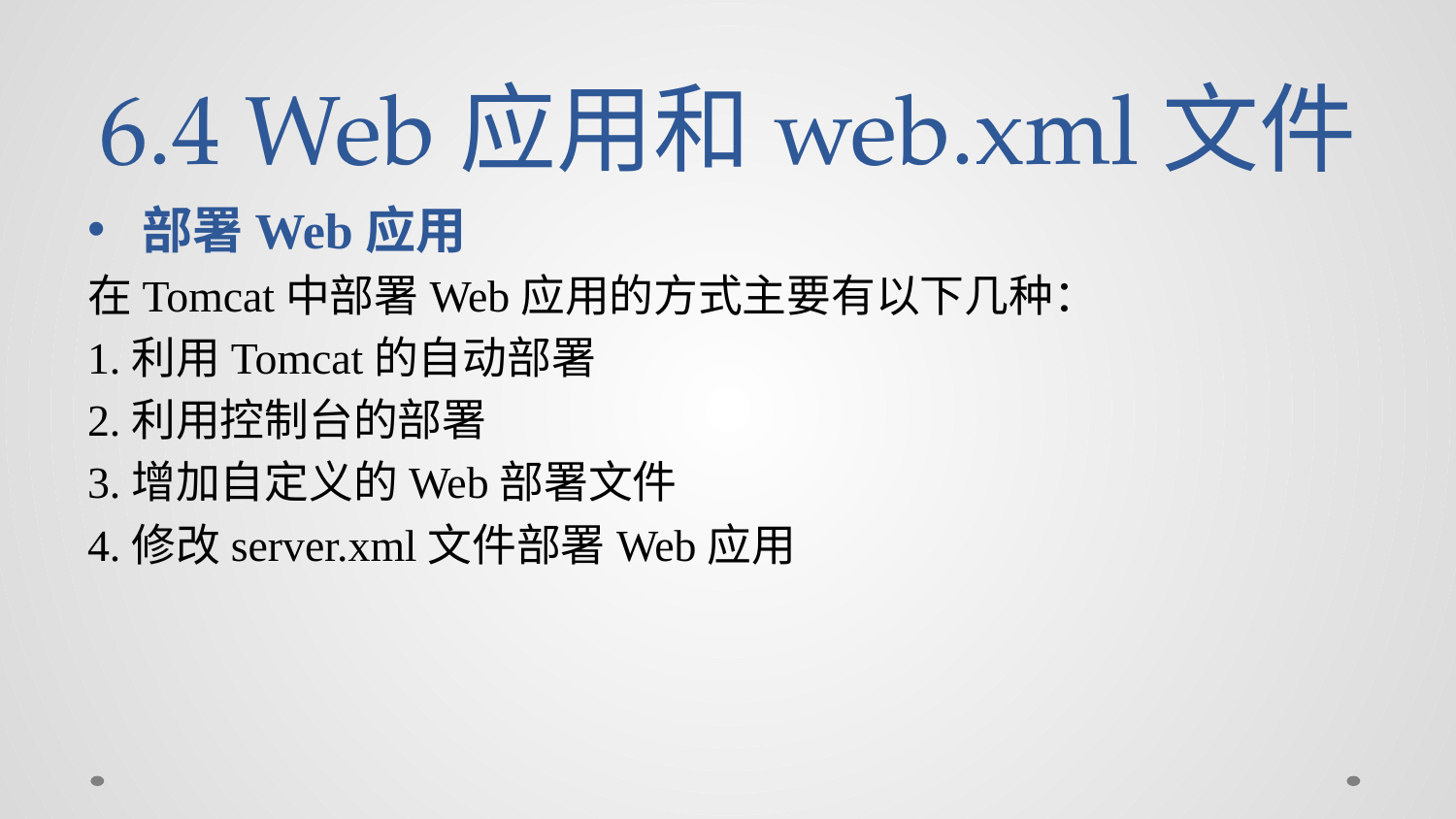

# 6.4 Web应用和web.xml文件
部署Web应用
在Tomcat中部署Web应用的方式主要有以下几种：
1.利用Tomcat的自动部署
2.利用控制台的部署
3.增加自定义的Web部署文件
4.修改server.xml文件部署Web应用